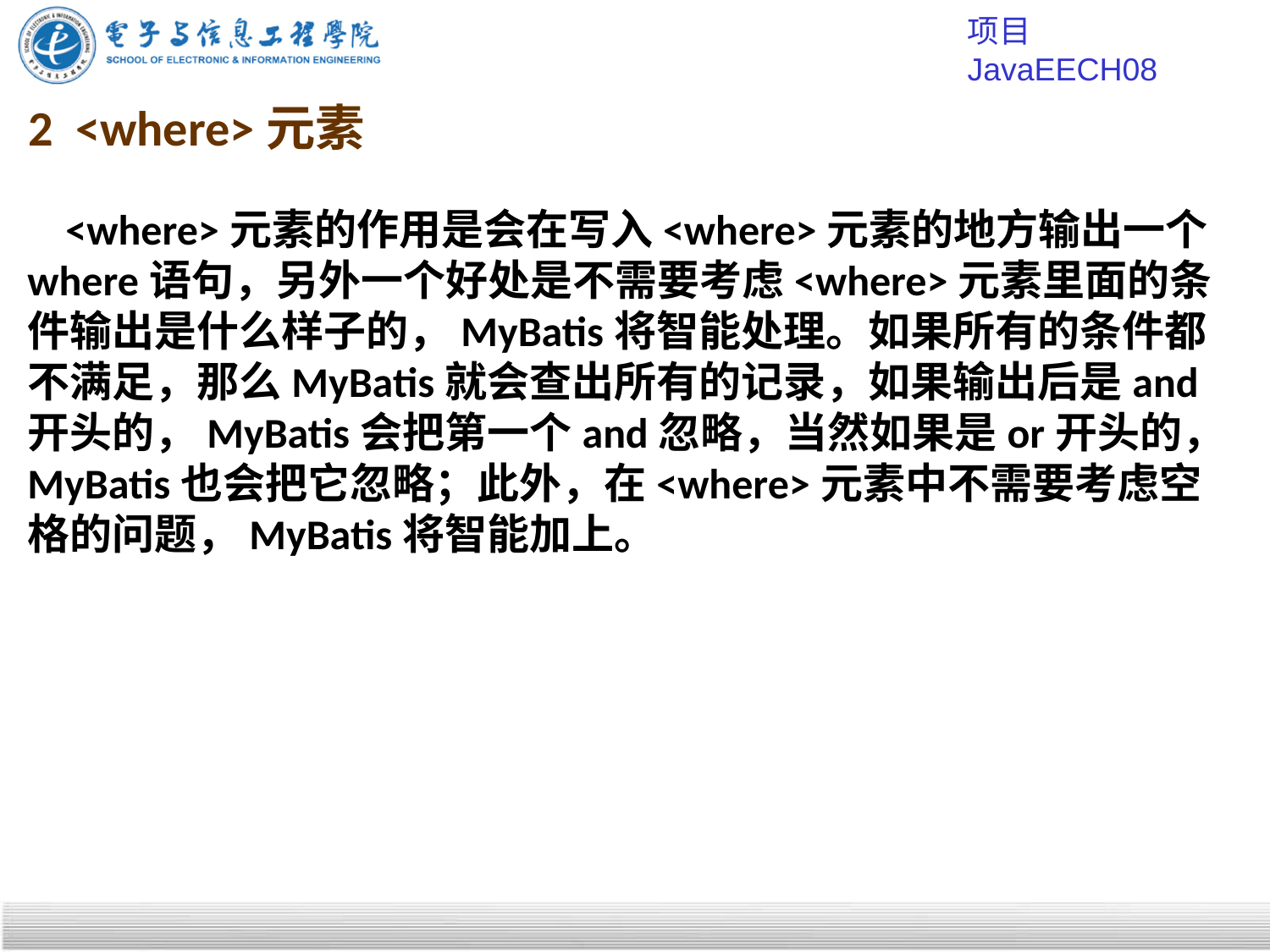

项目JavaEECH08
# 2  <where>元素
    <where>元素的作用是会在写入<where>元素的地方输出一个where语句，另外一个好处是不需要考虑<where>元素里面的条件输出是什么样子的，MyBatis将智能处理。如果所有的条件都不满足，那么MyBatis就会查出所有的记录，如果输出后是and 开头的，MyBatis会把第一个and忽略，当然如果是or开头的，MyBatis也会把它忽略；此外，在<where>元素中不需要考虑空格的问题，MyBatis将智能加上。